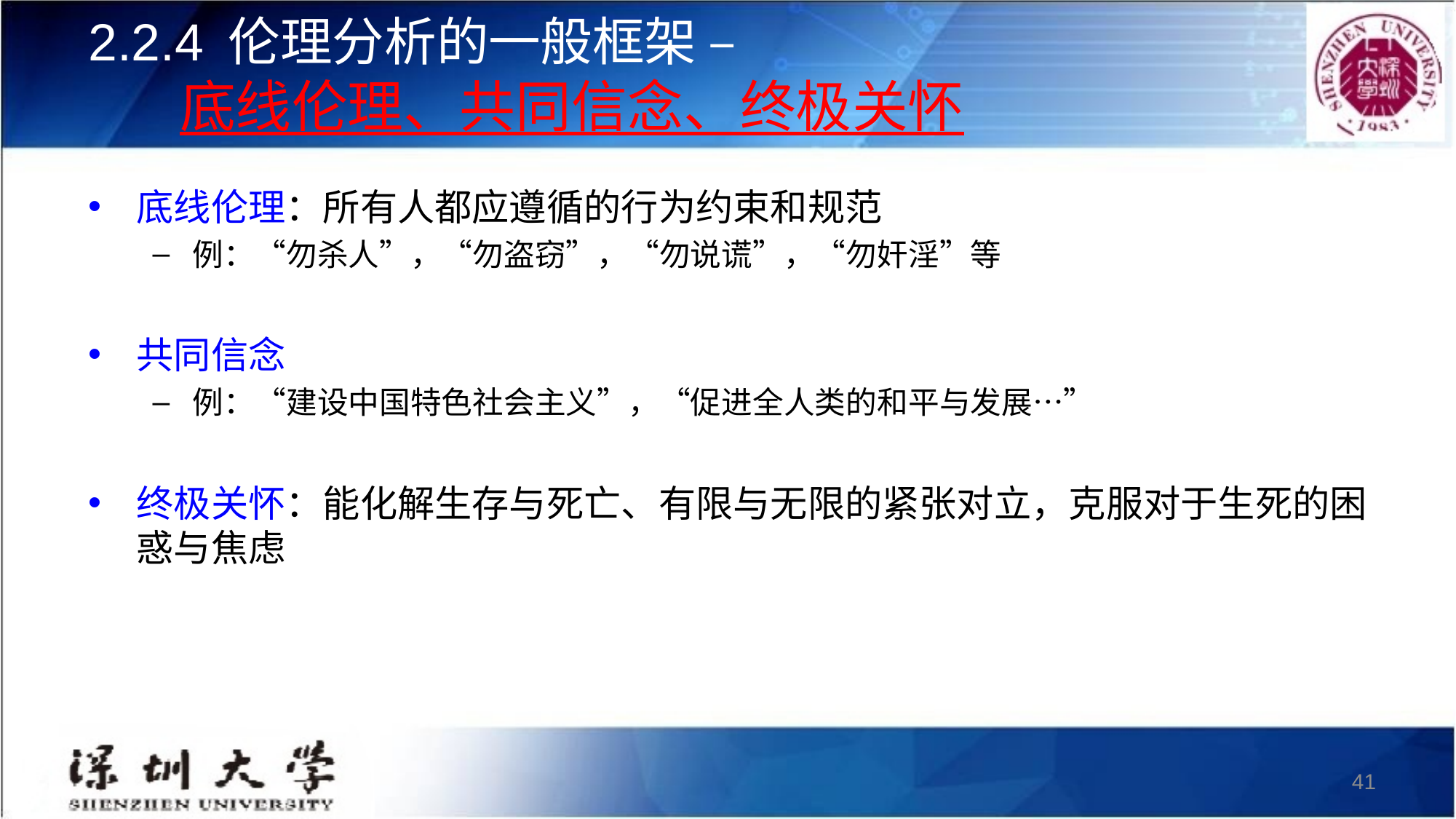

# 2.2.4 伦理分析的一般框架 – 底线伦理、共同信念、终极关怀
底线伦理：所有人都应遵循的行为约束和规范
例：“勿杀人”，“勿盗窃”，“勿说谎”，“勿奸淫”等

共同信念
例：“建设中国特色社会主义”，“促进全人类的和平与发展…”

终极关怀：能化解生存与死亡、有限与无限的紧张对立，克服对于生死的困惑与焦虑
41